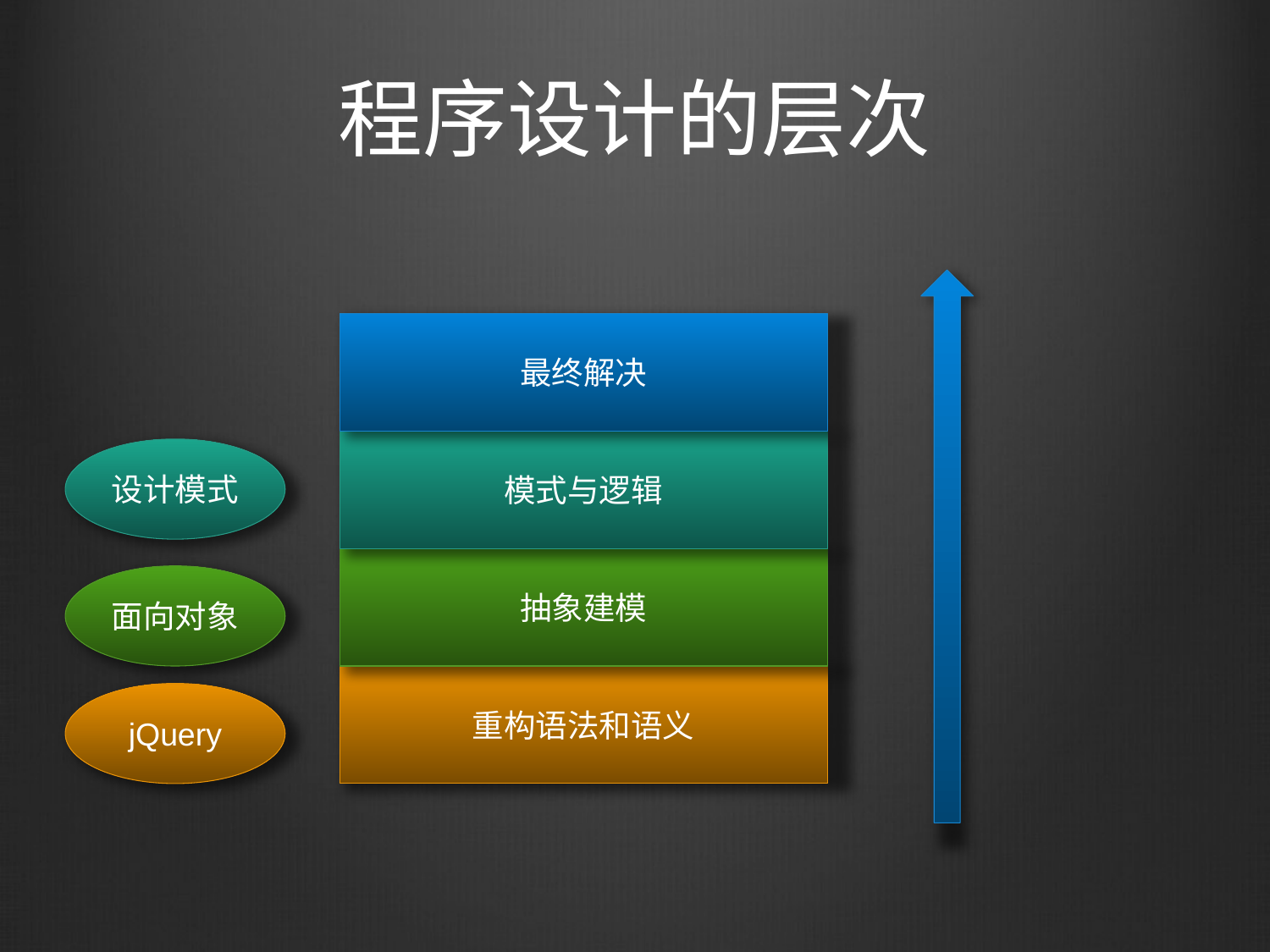

# 程序设计的层次

最终解决
模式与逻辑
设计模式
抽象建模
面向对象
重构语法和语义
jQuery